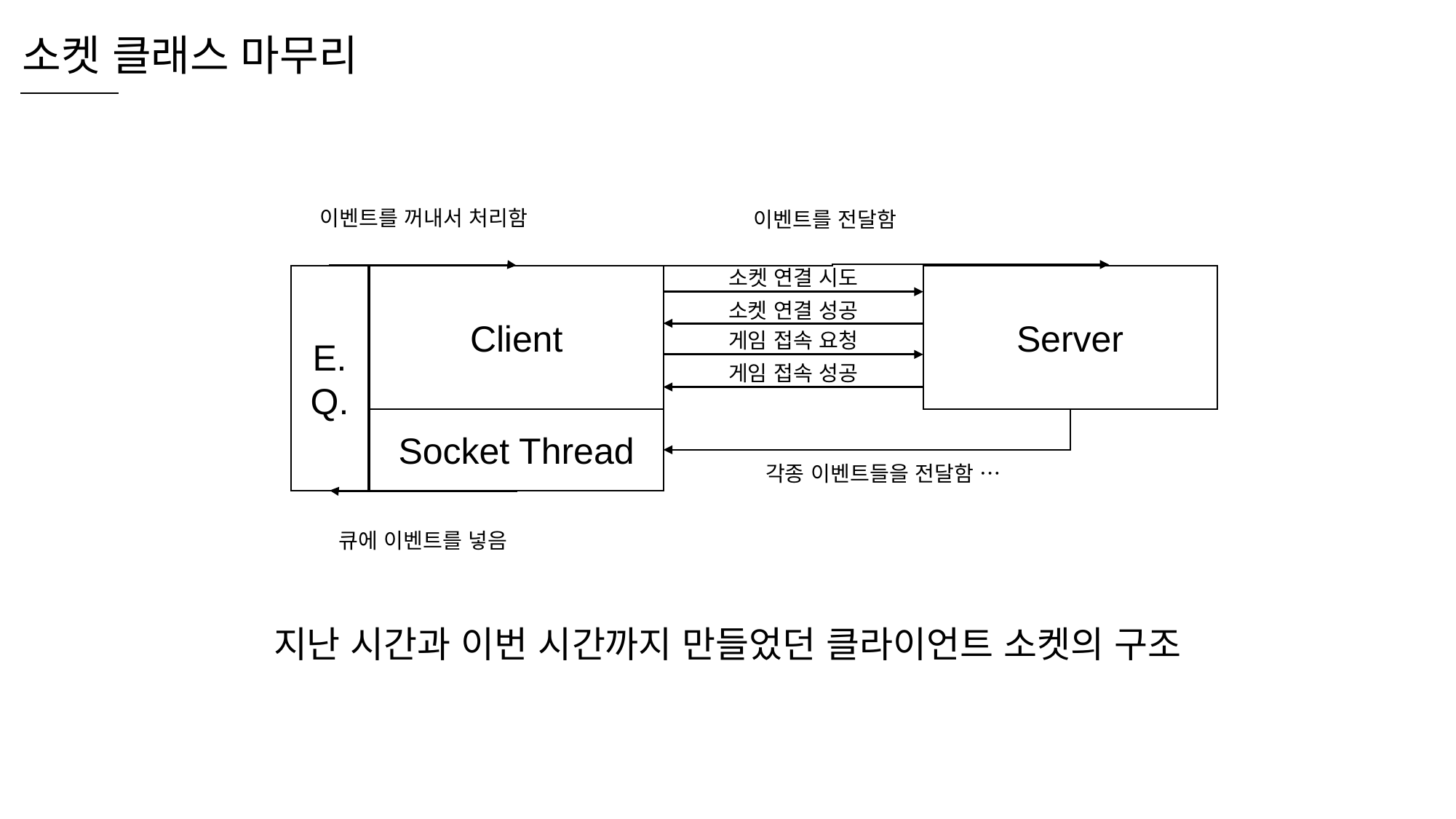

소켓 클래스 마무리
이벤트를 꺼내서 처리함
이벤트를 전달함
소켓 연결 시도
Client
Server
E.Q.
소켓 연결 성공
게임 접속 요청
게임 접속 성공
Socket Thread
각종 이벤트들을 전달함 …
큐에 이벤트를 넣음
지난 시간과 이번 시간까지 만들었던 클라이언트 소켓의 구조